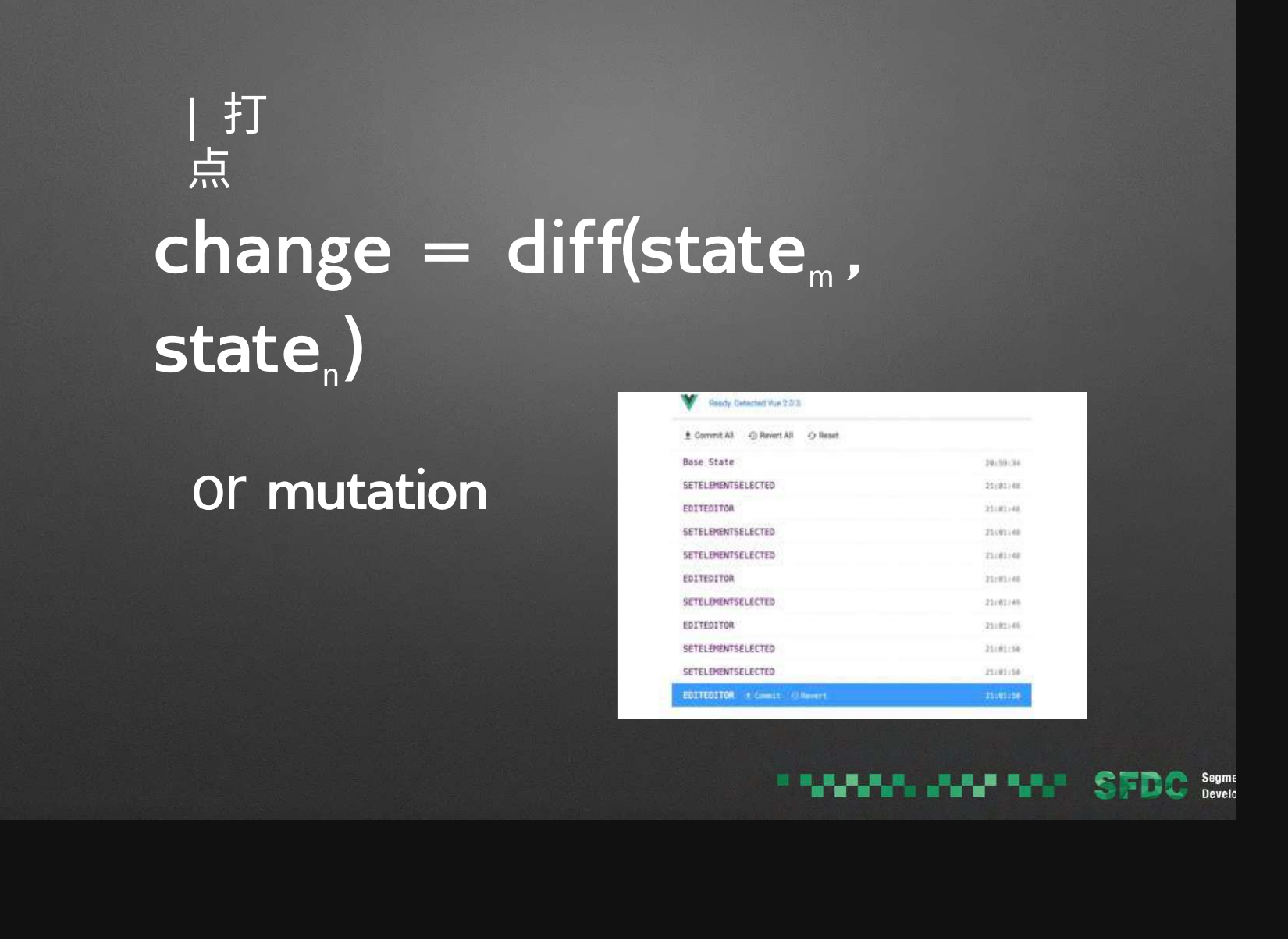

| 打点
change = diff(statem , staten)

or mutation